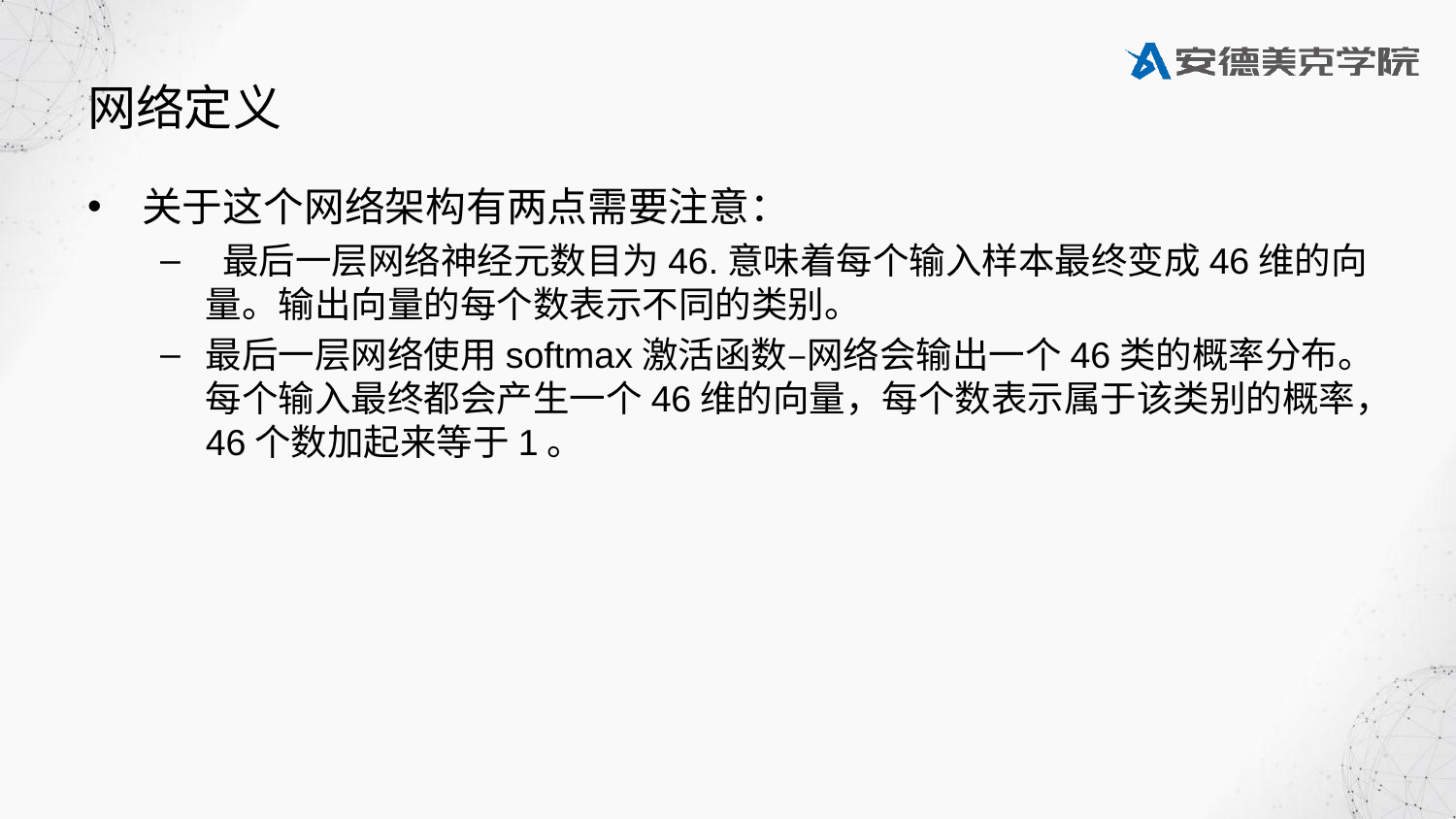

# 网络定义
关于这个网络架构有两点需要注意：
 最后一层网络神经元数目为46.意味着每个输入样本最终变成46维的向量。输出向量的每个数表示不同的类别。
最后一层网络使用softmax激活函数–网络会输出一个46类的概率分布。每个输入最终都会产生一个46维的向量，每个数表示属于该类别的概率，46个数加起来等于1。